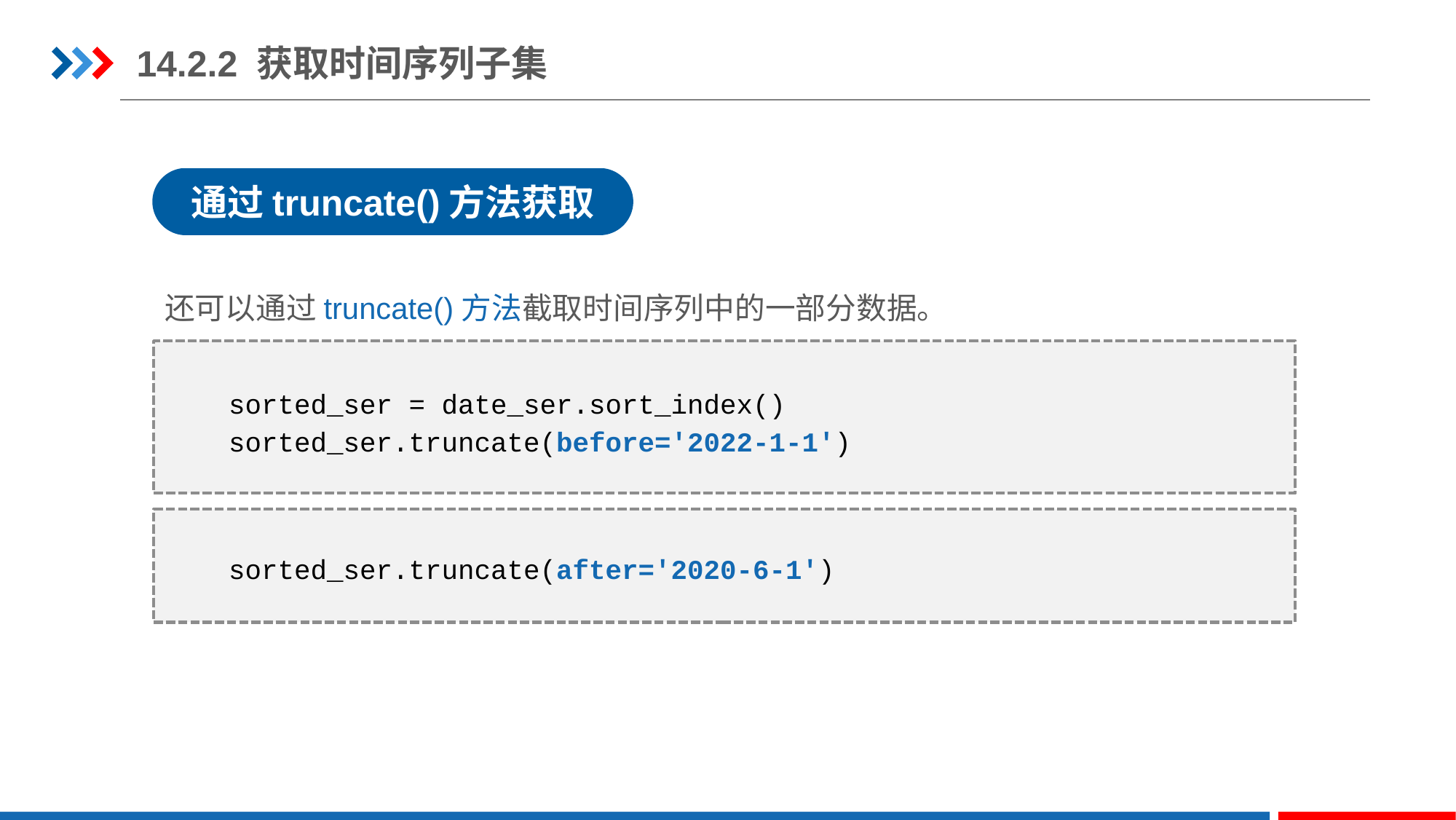

14.2.2 获取时间序列子集
通过truncate()方法获取
还可以通过truncate()方法截取时间序列中的一部分数据。

sorted_ser = date_ser.sort_index()
sorted_ser.truncate(before='2022-1-1')

sorted_ser.truncate(after='2020-6-1')